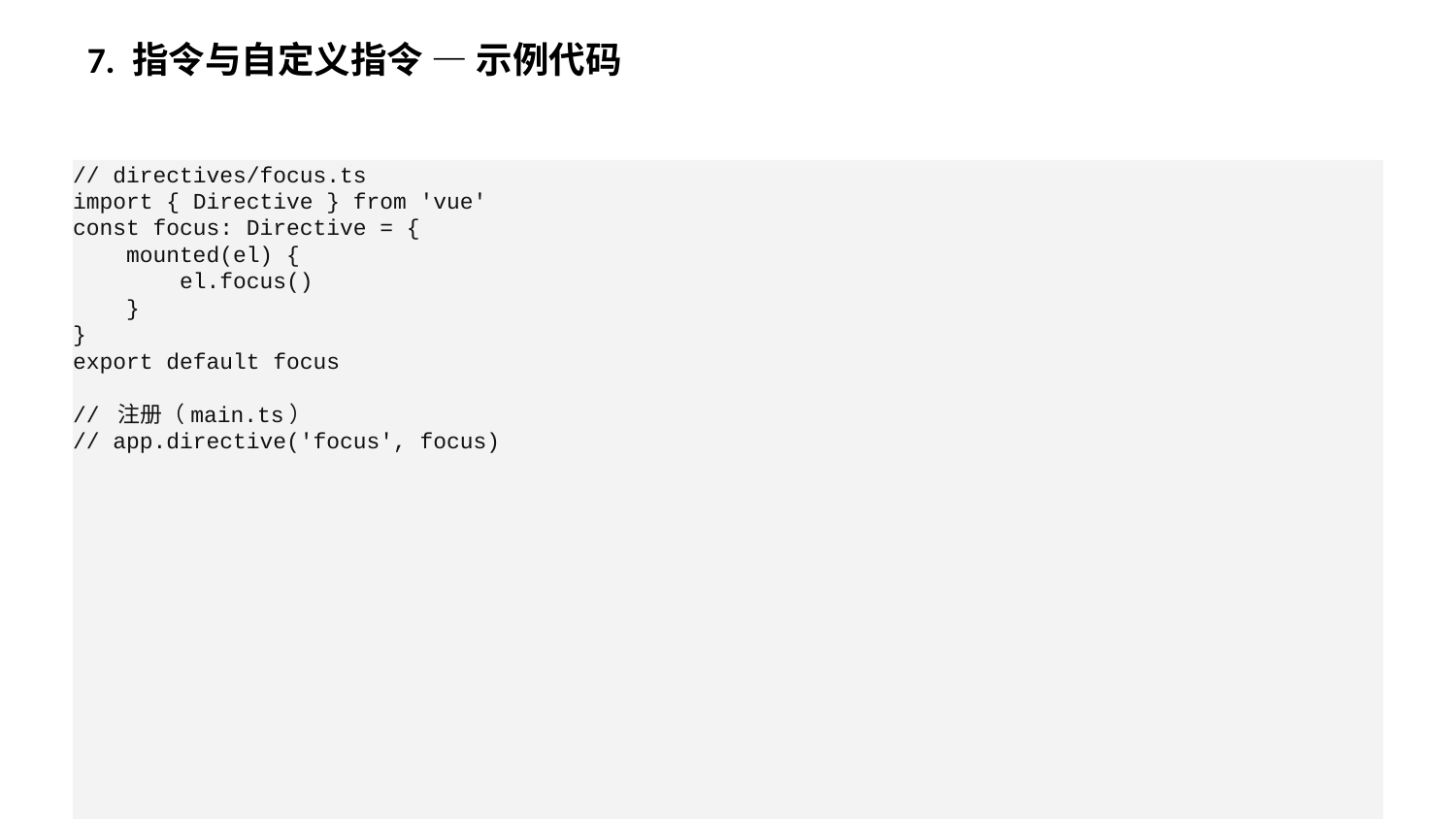

7. 指令与自定义指令 — 示例代码
// directives/focus.ts
import { Directive } from 'vue'
const focus: Directive = {
    mounted(el) {
        el.focus()
    }
}
export default focus

// 注册（main.ts）
// app.directive('focus', focus)